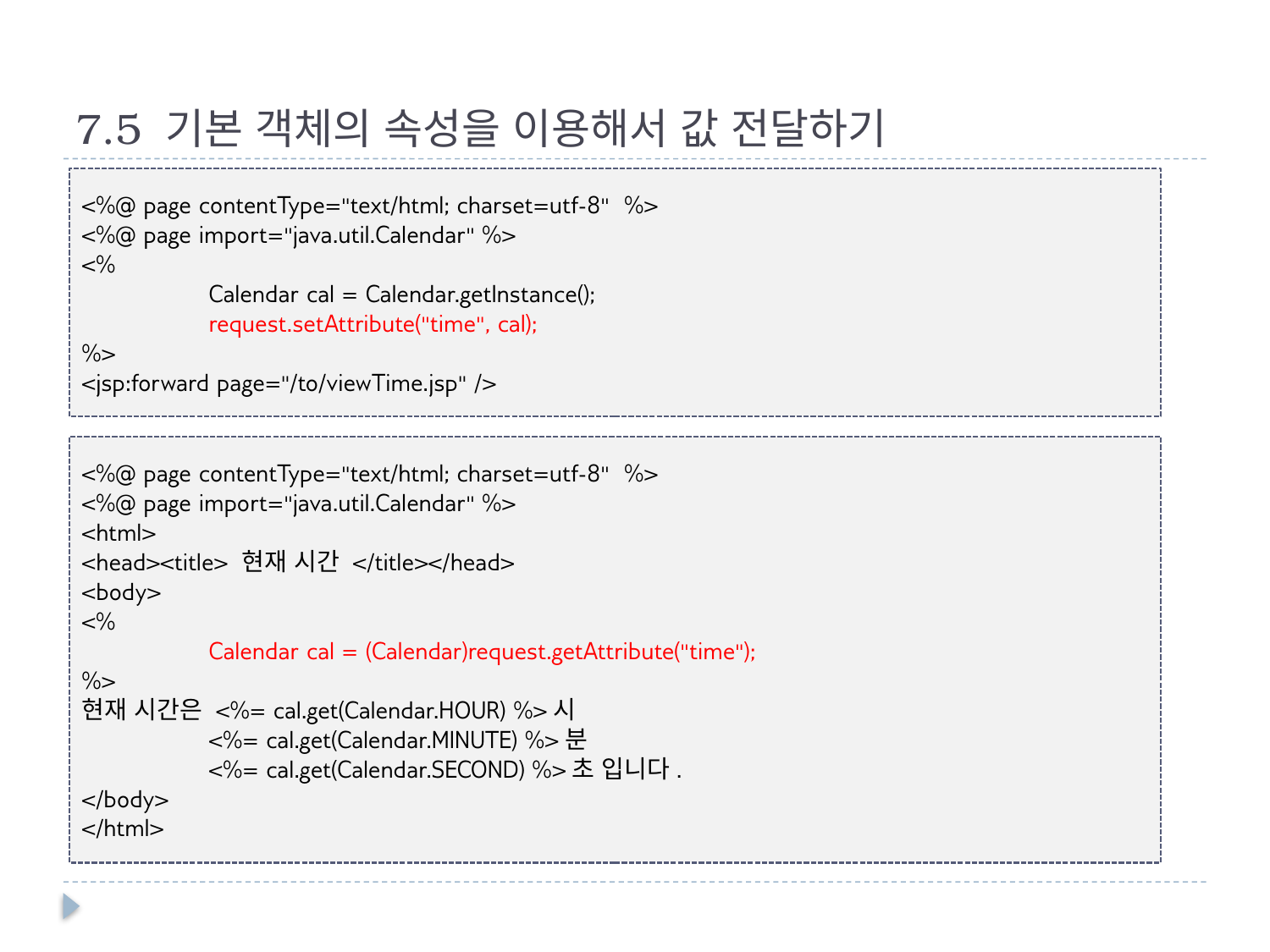

# 7.5 기본 객체의 속성을 이용해서 값 전달하기
<%@ page contentType="text/html; charset=utf-8"  %>
<%@ page import="java.util.Calendar" %>
<%
	Calendar cal = Calendar.getInstance();
	request.setAttribute("time", cal);
%>
<jsp:forward page="/to/viewTime.jsp" />

<%@ page contentType="text/html; charset=utf-8"  %>
<%@ page import="java.util.Calendar" %>
<html>
<head><title> 현재 시간 </title></head>
<body>
<%
	Calendar cal = (Calendar)request.getAttribute("time");
%>
현재 시간은 <%= cal.get(Calendar.HOUR) %>시						<%= cal.get(Calendar.MINUTE) %>분						<%= cal.get(Calendar.SECOND) %>초 입니다.
</body>
</html>